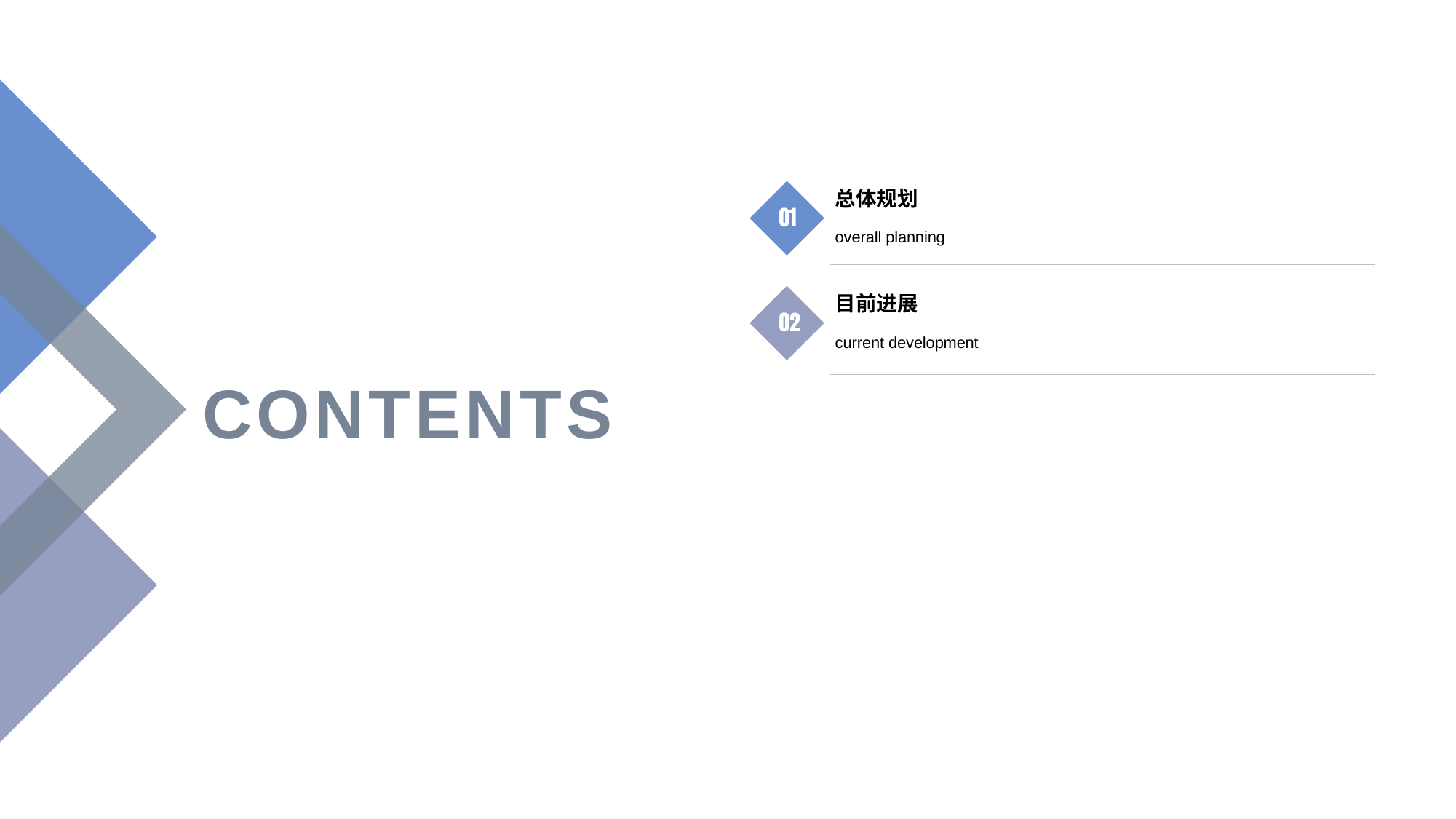

总体规划
01
overall planning
目前进展
02
current development
CONTENTS